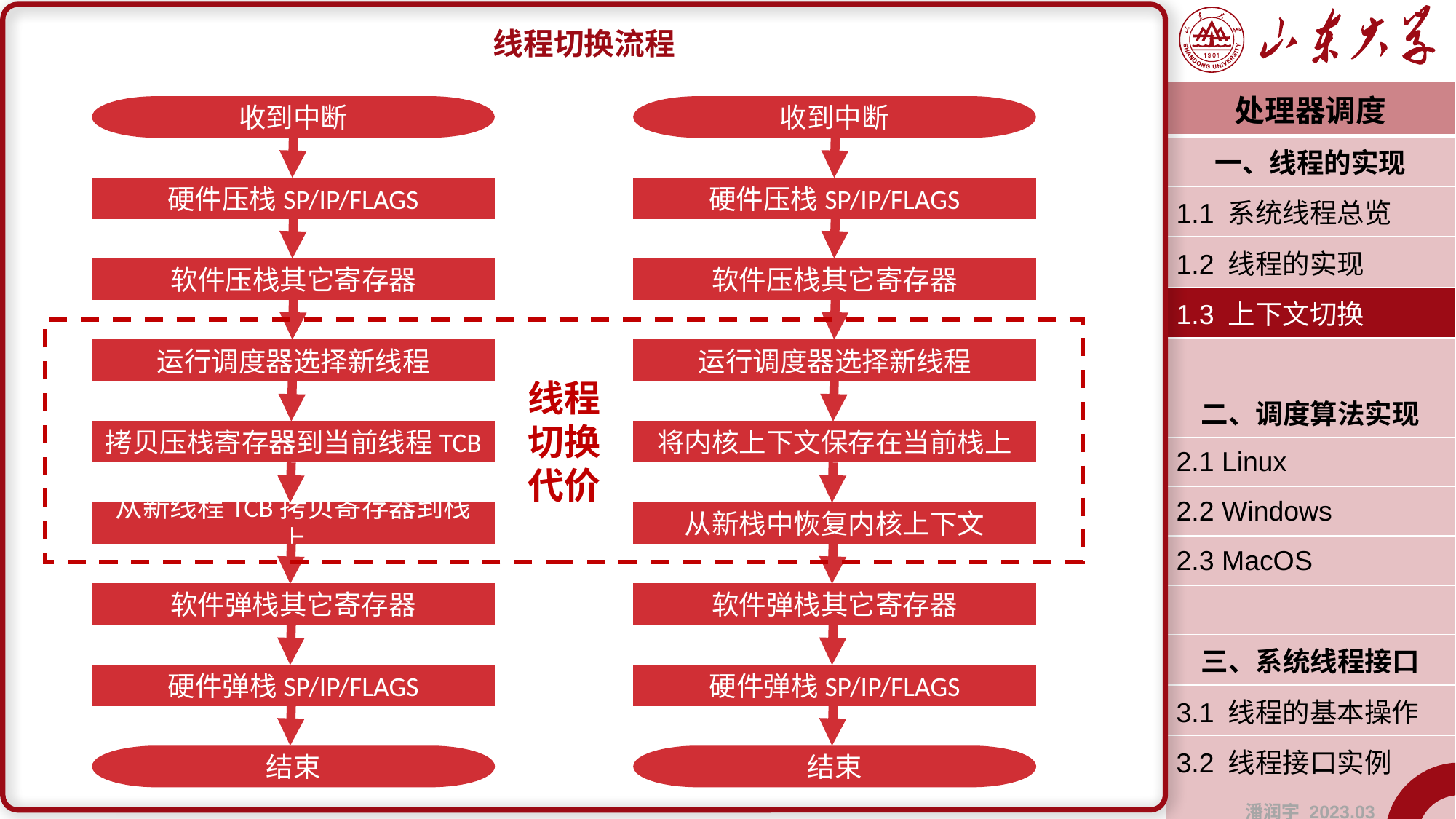

线程切换流程
| 处理器调度 |
| --- |
| 一、线程的实现 |
| 1.1 系统线程总览 |
| 1.2 线程的实现 |
| 1.3 上下文切换 |
|  |
| 二、调度算法实现 |
| 2.1 Linux |
| 2.2 Windows |
| 2.3 MacOS |
|  |
| 三、系统线程接口 |
| 3.1 线程的基本操作 |
| 3.2 线程接口实例 |
| 潘润宇 2023.03 |
收到中断
收到中断
硬件压栈SP/IP/FLAGS
硬件压栈SP/IP/FLAGS
软件压栈其它寄存器
软件压栈其它寄存器
线程
切换
代价
运行调度器选择新线程
运行调度器选择新线程
拷贝压栈寄存器到当前线程TCB
将内核上下文保存在当前栈上
从新线程TCB拷贝寄存器到栈上
从新栈中恢复内核上下文
软件弹栈其它寄存器
软件弹栈其它寄存器
硬件弹栈SP/IP/FLAGS
硬件弹栈SP/IP/FLAGS
结束
结束